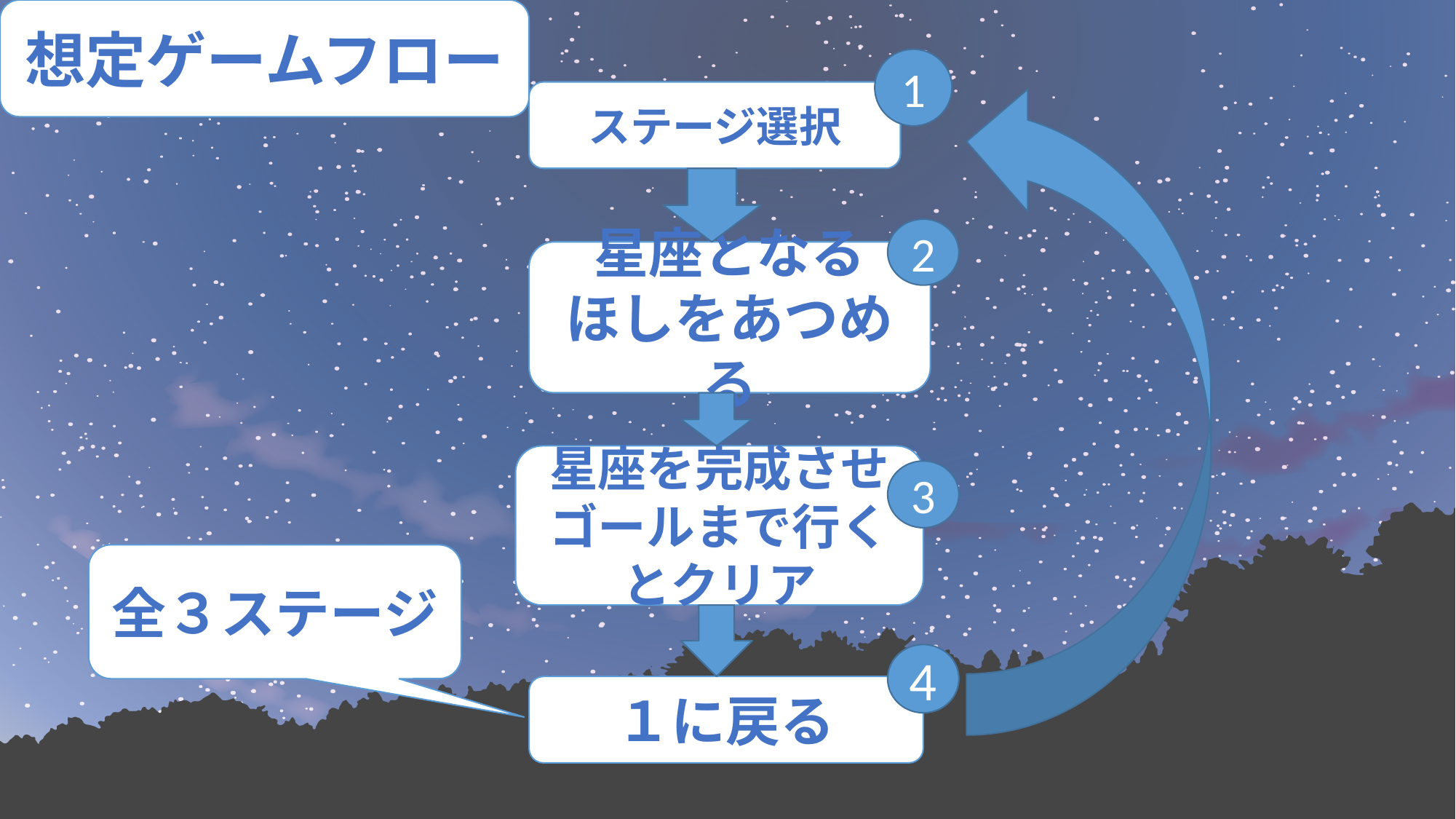

想定ゲームフロー
1

ステージ選択

2
星座となる
ほしをあつめる

星座を完成させゴールまで行くとクリア
3
全３ステージ

4
１に戻る